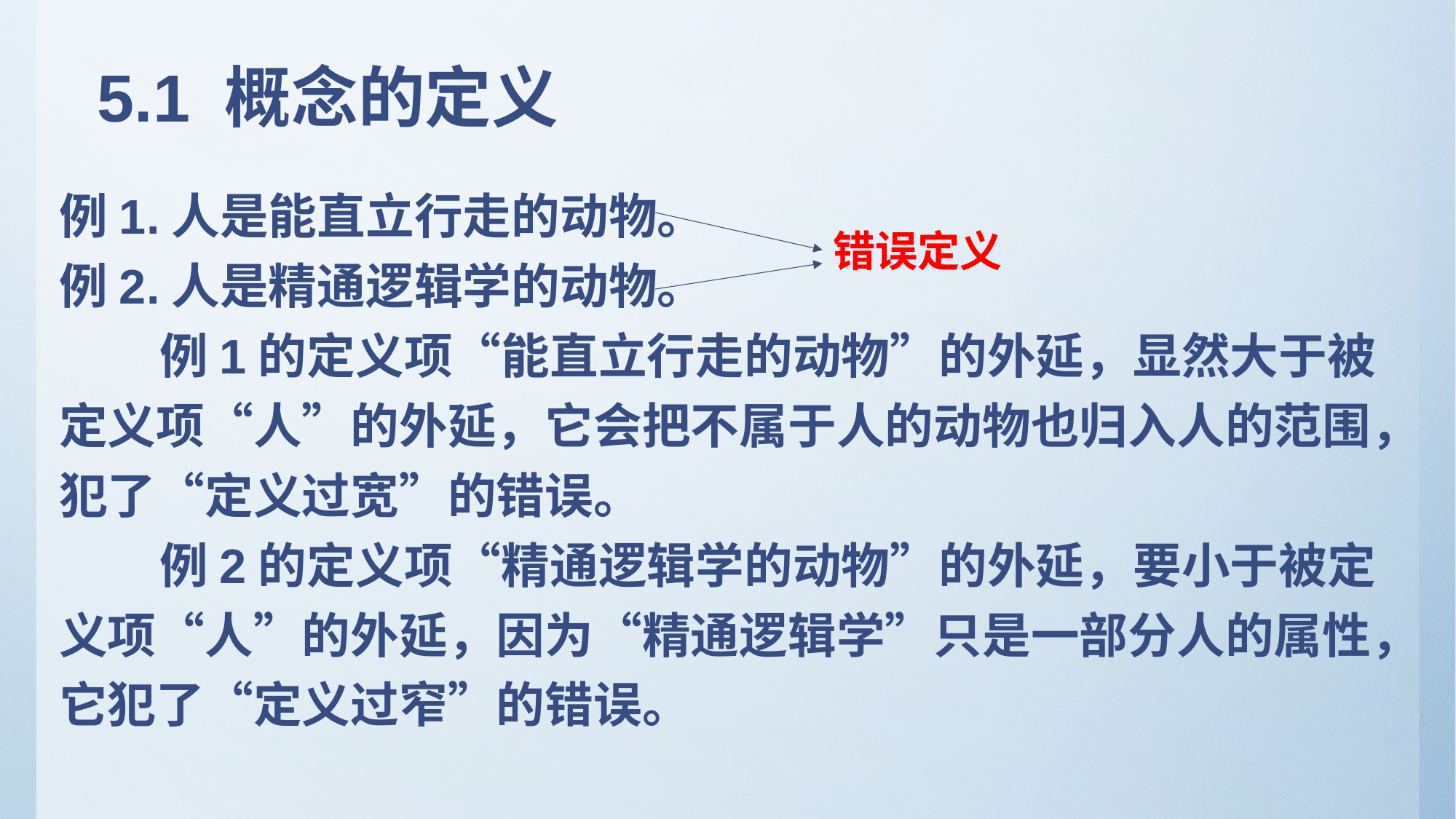

# 5.1 概念的定义
例1.人是能直立行走的动物。
例2.人是精通逻辑学的动物。
        例1的定义项“能直立行走的动物”的外延，显然大于被定义项“人”的外延，它会把不属于人的动物也归入人的范围，犯了“定义过宽”的错误。
        例2的定义项“精通逻辑学的动物”的外延，要小于被定义项“人”的外延，因为“精通逻辑学”只是一部分人的属性，它犯了“定义过窄”的错误。

错误定义